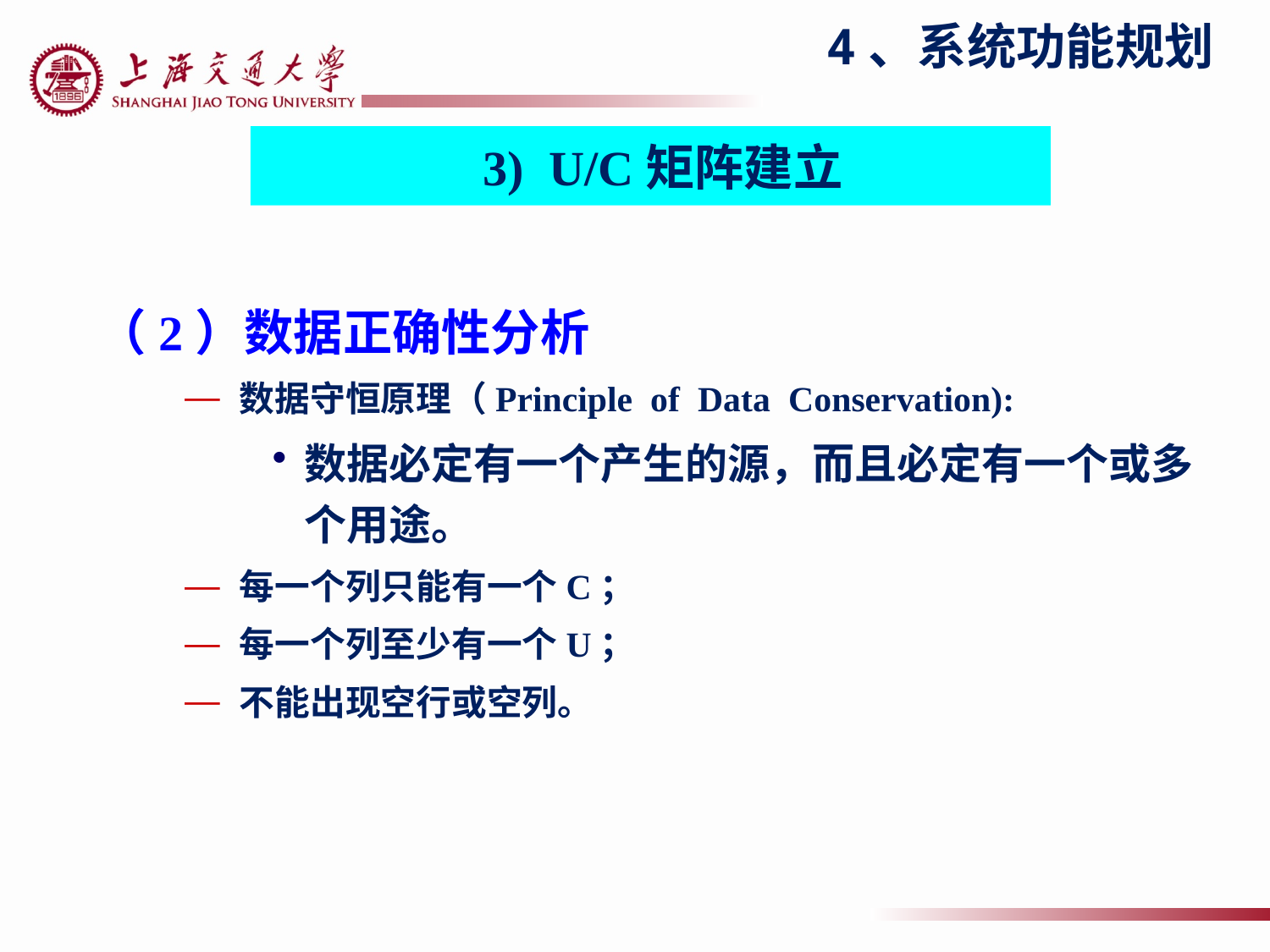

# 4、系统功能规划
  3)  U/C矩阵建立
（2）数据正确性分析
数据守恒原理（Principle  of  Data  Conservation):
数据必定有一个产生的源，而且必定有一个或多个用途。
每一个列只能有一个C；
每一个列至少有一个U；
不能出现空行或空列。